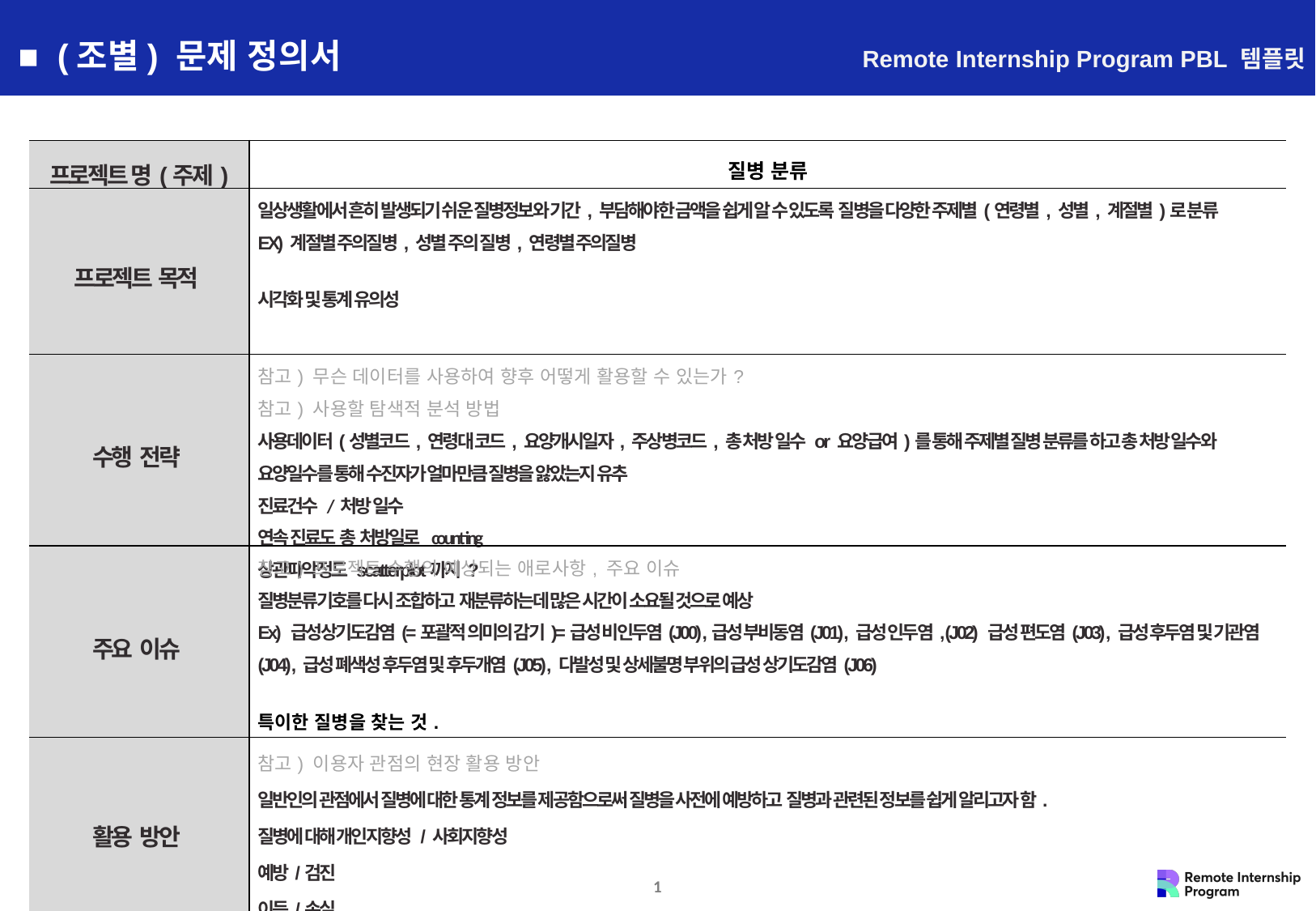

■  (조별) 문제 정의서
Remote Internship Program PBL 템플릿
| 프로젝트 명(주제) | 질병 분류 |
| --- | --- |
| 프로젝트 목적 | 일상생활에서 흔히 발생되기 쉬운 질병정보와 기간, 부담해야한 금액을 쉽게 알 수 있도록 질병을 다양한 주제별(연령별, 성별, 계절별)로 분류 EX) 계절별 주의질병, 성별 주의 질병, 연령별 주의질병 시각화 및 통계 유의성 |
| 수행 전략 | 참고) 무슨 데이터를 사용하여 향후 어떻게 활용할 수 있는가? 참고) 사용할 탐색적 분석 방법 사용데이터(성별코드, 연령대 코드, 요양개시일자, 주상병코드, 총 처방 일수 or 요양급여)를 통해 주제별 질병 분류를 하고 총 처방 일수와 요양일수를 통해 수진자가 얼마만큼 질병을 앓았는지 유추 진료건수 / 처방 일수 연속 진료도 총 처방일로 counting 상관파악정도 scatterplot까지? |
| 주요 이슈 | 참고) 프로젝트 수행의 예상되는 애로사항, 주요 이슈 질병분류기호를 다시 조합하고 재분류하는데 많은 시간이 소요될 것으로 예상 Ex) 급성상기도감염(=포괄적 의미의 감기)=급성 비인두염(J00) ,급성 부비동염(J01) , 급성 인두염, (J02) 급성 편도염(J03) , 급성 후두염 및 기관염(J04) , 급성 폐색성 후두염 및 후두개염(J05) , 다발성 및 상세불명 부위의 급성 상기도감염(J06) 특이한 질병을 찾는 것. |
| 활용 방안 | 참고) 이용자 관점의 현장 활용 방안 일반인의 관점에서 질병에 대한 통계 정보를 제공함으로써 질병을 사전에 예방하고 질병과 관련된 정보를 쉽게 알리고자 함. 질병에 대해 개인지향성 / 사회지향성 예방/검진 이득/손실 |